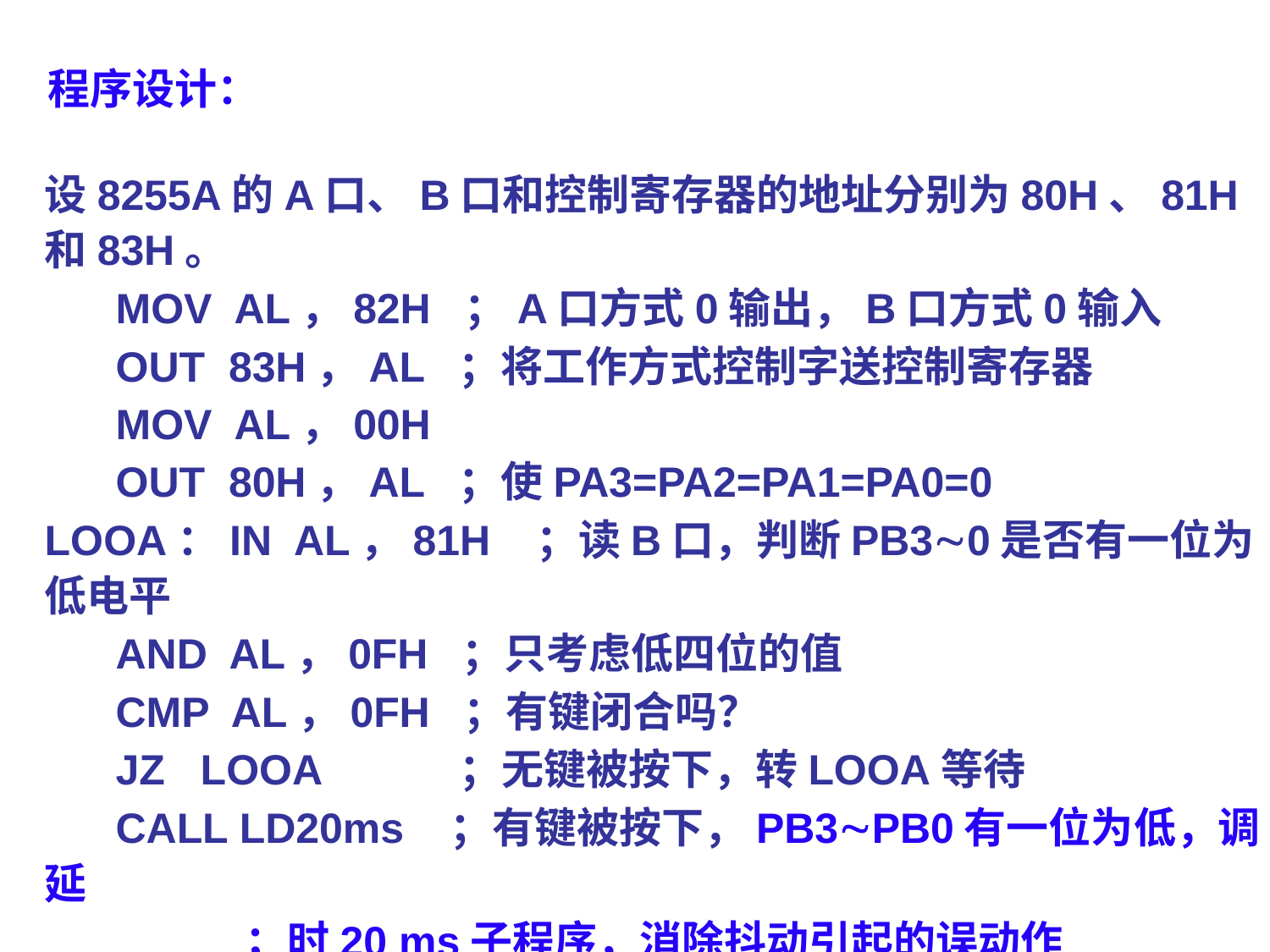

程序设计：
设8255A的A口、B口和控制寄存器的地址分别为80H、81H和83H。
      MOV  AL，82H  ；A口方式0输出，B口方式0输入
      OUT  83H，AL  ；将工作方式控制字送控制寄存器
      MOV  AL，00H
      OUT  80H，AL  ；使PA3=PA2=PA1=PA0=0
LOOA：IN  AL，81H   ；读B口，判断PB3∼0是否有一位为低电平
      AND  AL，0FH  ；只考虑低四位的值
      CMP  AL，0FH  ；有键闭合吗？
      JZ   LOOA	  ；无键被按下，转LOOA等待
      CALL LD20ms   ；有键被按下，PB3∼PB0有一位为低，调延
                    ；时20 ms子程序，消除抖动引起的误动作
      IN   AL，81H  ；再次读入B口值。